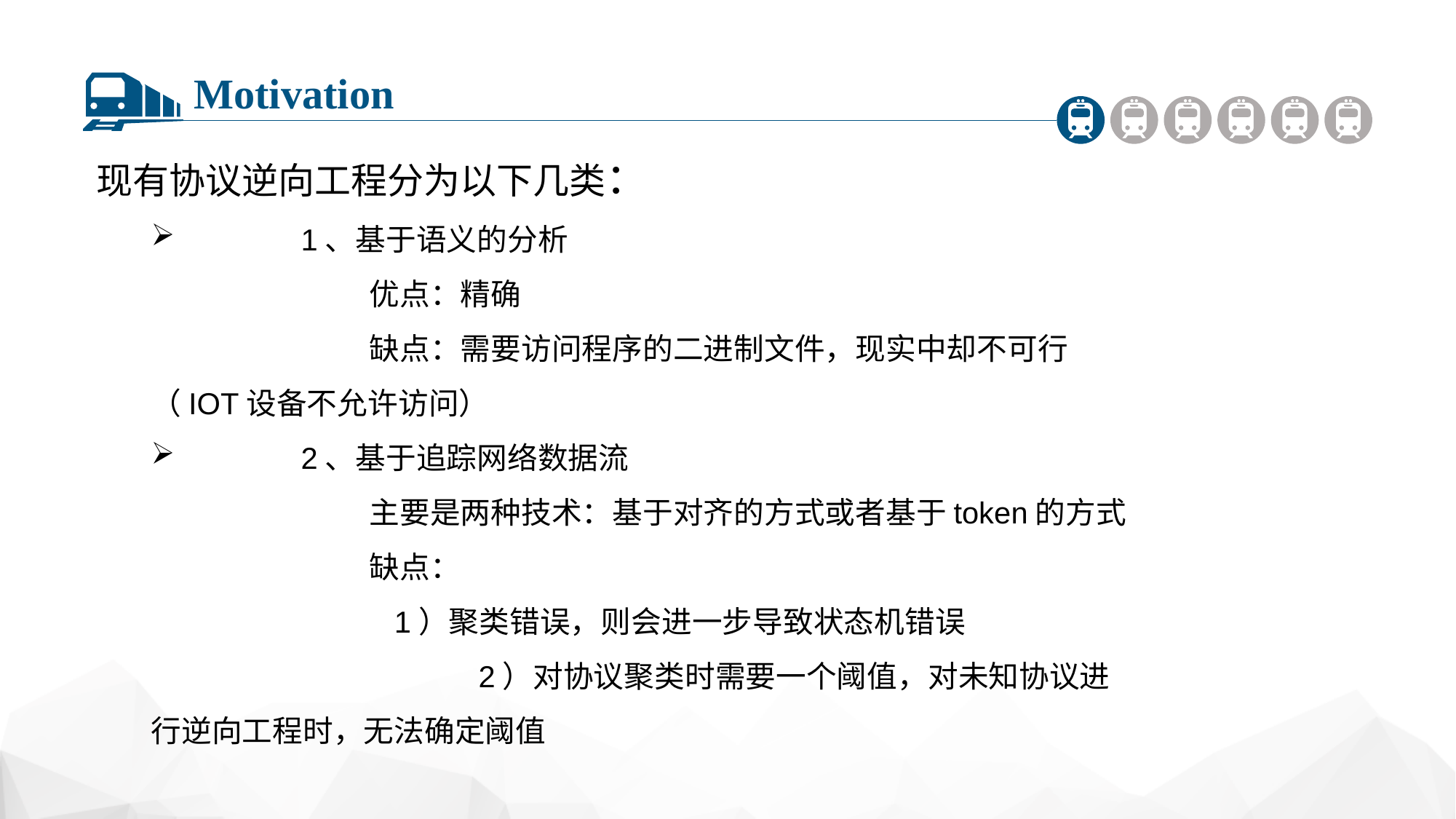

Motivation
现有协议逆向工程分为以下几类：
	1、基于语义的分析
		优点：精确
		缺点：需要访问程序的二进制文件，现实中却不可行（IOT设备不允许访问）
	2、基于追踪网络数据流
		主要是两种技术：基于对齐的方式或者基于token的方式
		缺点：
		   1）聚类错误，则会进一步导致状态机错误
			2）对协议聚类时需要一个阈值，对未知协议进行逆向工程时，无法确定阈值